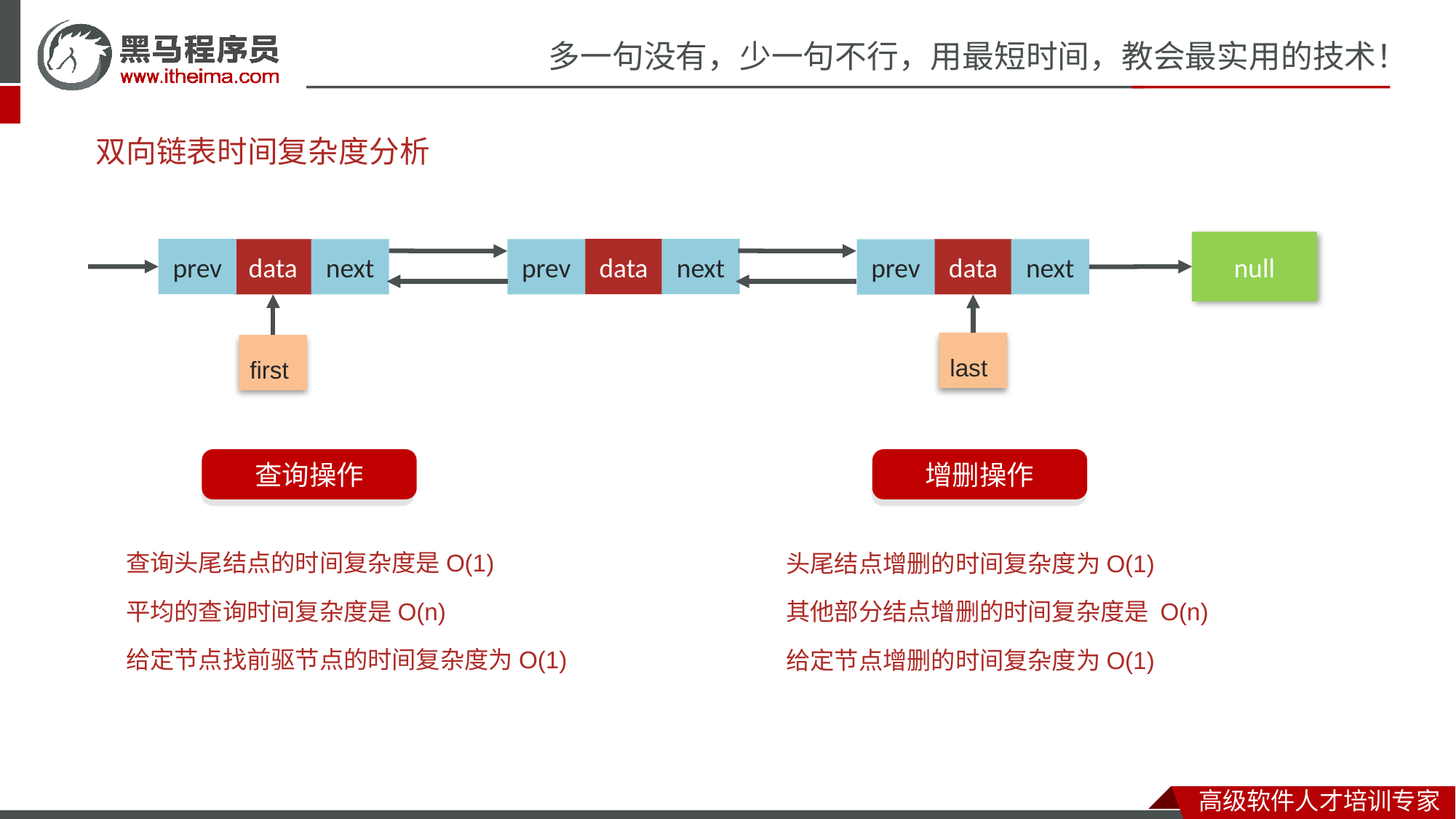

# 双向链表时间复杂度分析
null
prev
next
data
next
data
prev
next
data
prev
last
first
查询操作
增删操作
查询头尾结点的时间复杂度是O(1)
平均的查询时间复杂度是O(n)
给定节点找前驱节点的时间复杂度为O(1)
头尾结点增删的时间复杂度为O(1)
其他部分结点增删的时间复杂度是 O(n)
给定节点增删的时间复杂度为O(1)